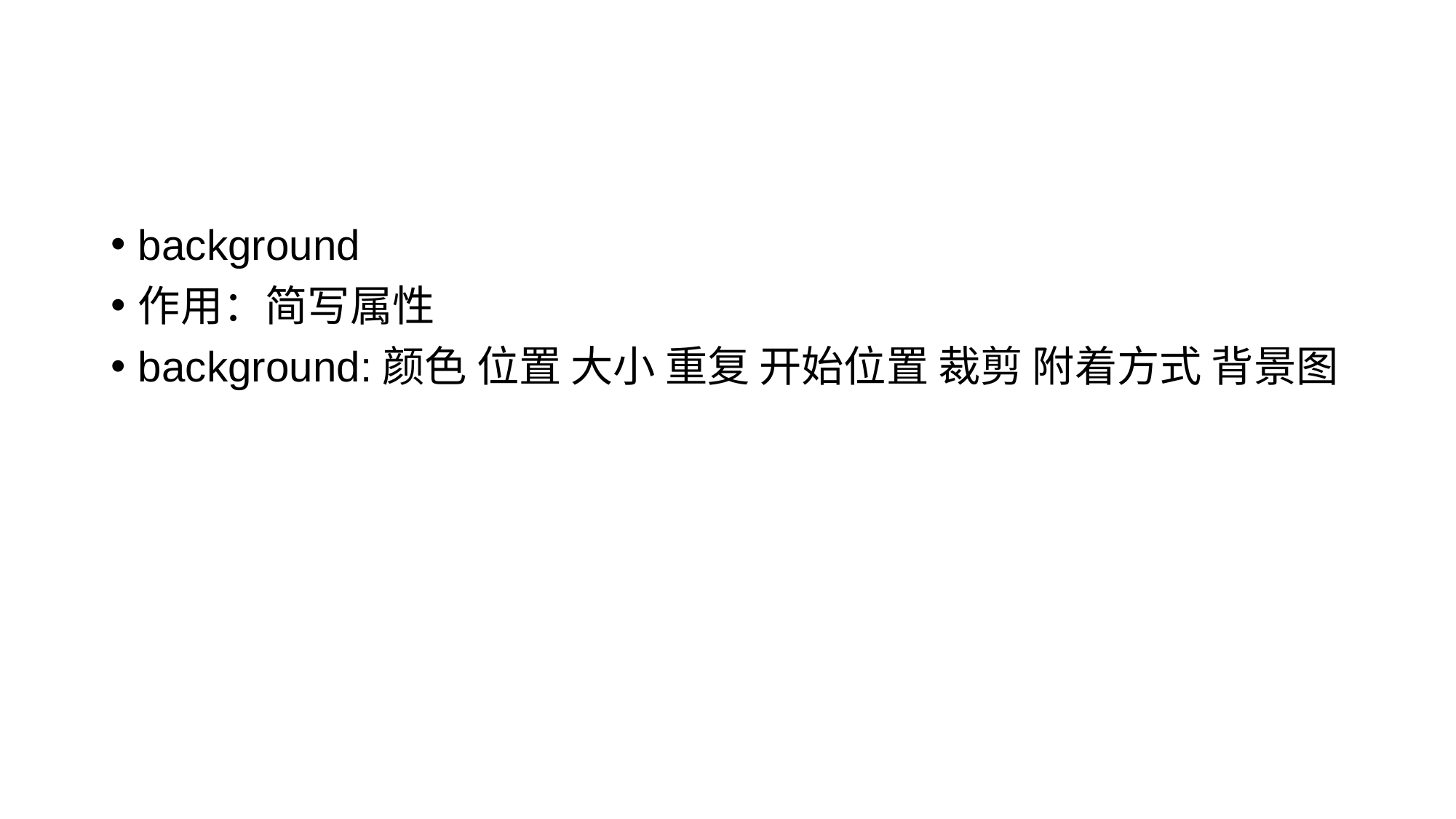

#
background
作用：简写属性
background:颜色 位置 大小 重复 开始位置 裁剪 附着方式 背景图